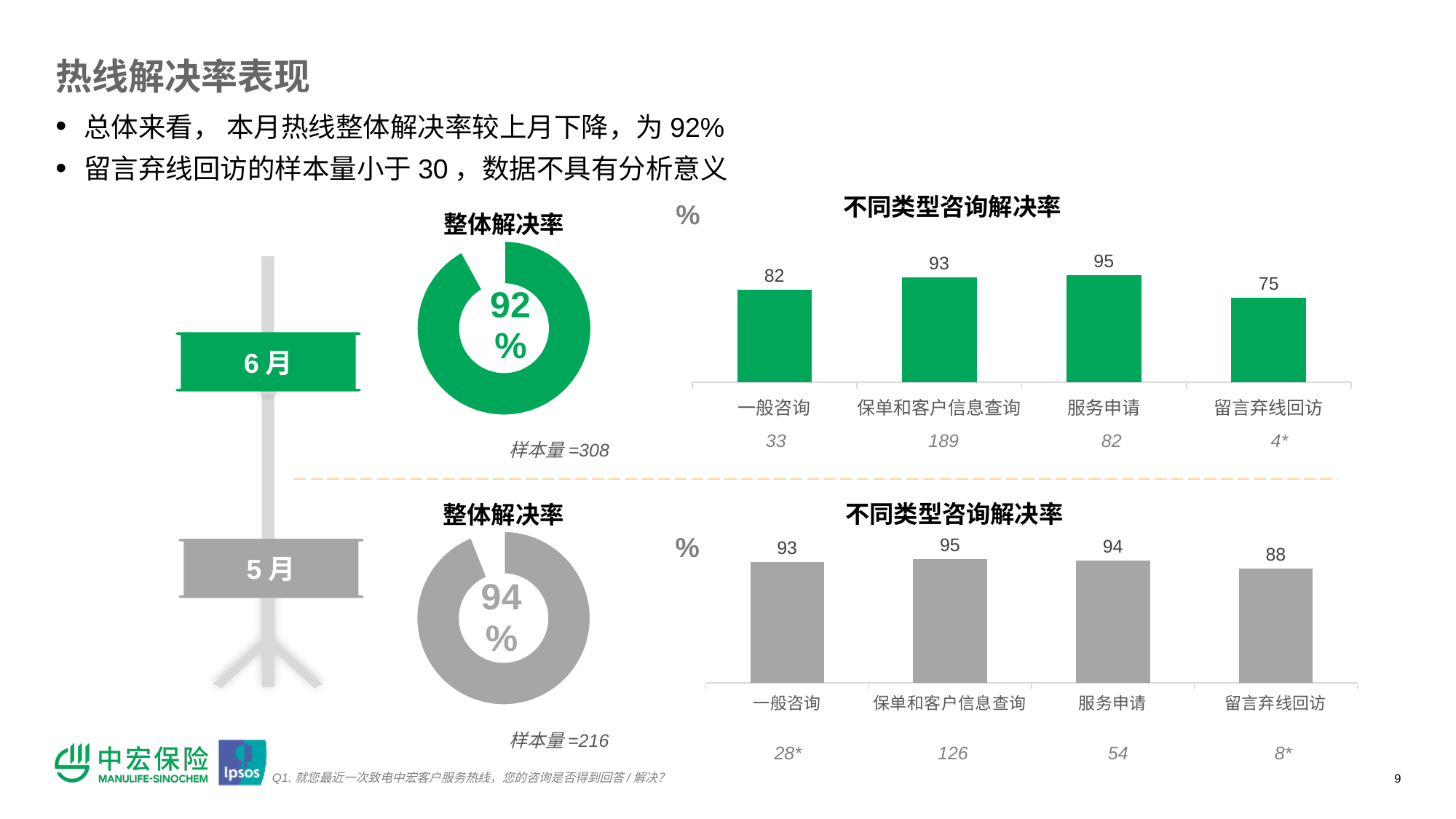

# 热线解决率表现
总体来看， 本月热线整体解决率较上月下降，为92%
留言弃线回访的样本量小于30，数据不具有分析意义
不同类型咨询解决率
%
整体解决率

### Chart

| Category | 一般咨询 |
|---|---|
| 一般咨询 | 82.0 |
| 保单和客户信息查询 | 93.0 |
| 服务申请 | 95.0 |
| 留言弃线回访 | 75.0 |

### Chart

| Category | 解决率 |
|---|---|
| 解决 | 92.0 |
| 未解决 | 8.0 |
6月

| 33 | 189 | 82 | 4\* |
| --- | --- | --- | --- |
样本量=308
不同类型咨询解决率
整体解决率

### Chart

| Category |  |
|---|---|
| 一般咨询 | 93.0 |
| 保单和客户信息查询 | 95.0 |
| 服务申请 | 94.0 |
| 留言弃线回访 | 88.0 |

### Chart

| Category | 解决率 |
|---|---|
| 解决 | 94.0 |
| 未解决 | 6.0 |
%
5月
样本量=216
| 28\* | 126 | 54 | 8\* |
| --- | --- | --- | --- |
Q1.就您最近一次致电中宏客户服务热线，您的咨询是否得到回答/解决？
9